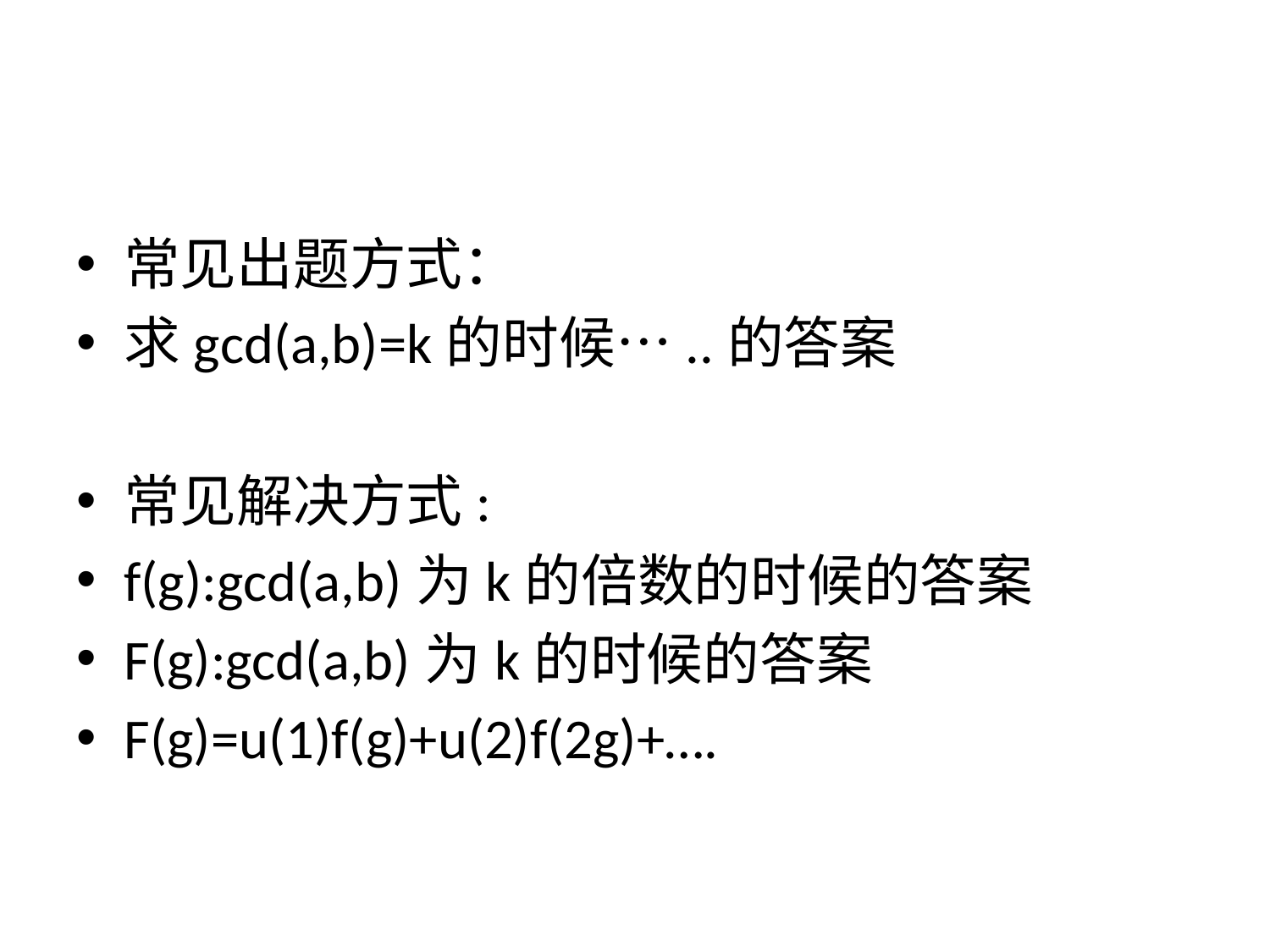

#
常见出题方式：
求gcd(a,b)=k的时候…..的答案

常见解决方式:
f(g):gcd(a,b)为k的倍数的时候的答案
F(g):gcd(a,b)为k的时候的答案
F(g)=u(1)f(g)+u(2)f(2g)+….